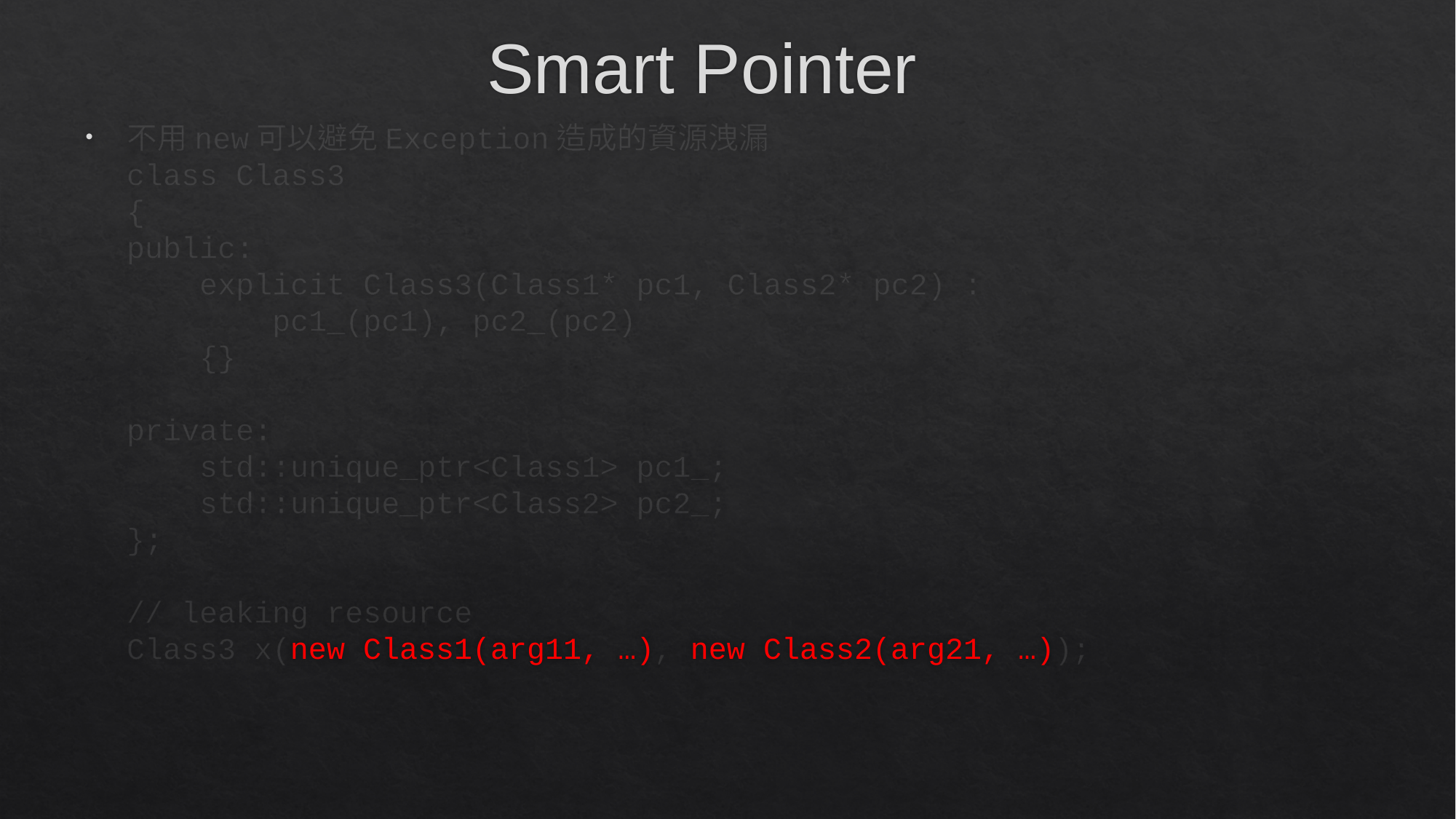

# Smart Pointer
不用new可以避免Exception造成的資源洩漏
class Class3
{
public:
    explicit Class3(Class1* pc1, Class2* pc2) :
        pc1_(pc1), pc2_(pc2)
    {}
private:
    std::unique_ptr<Class1> pc1_;
    std::unique_ptr<Class2> pc2_;
};
// leaking resource
Class3 x(new Class1(arg11, …), new Class2(arg21, …));